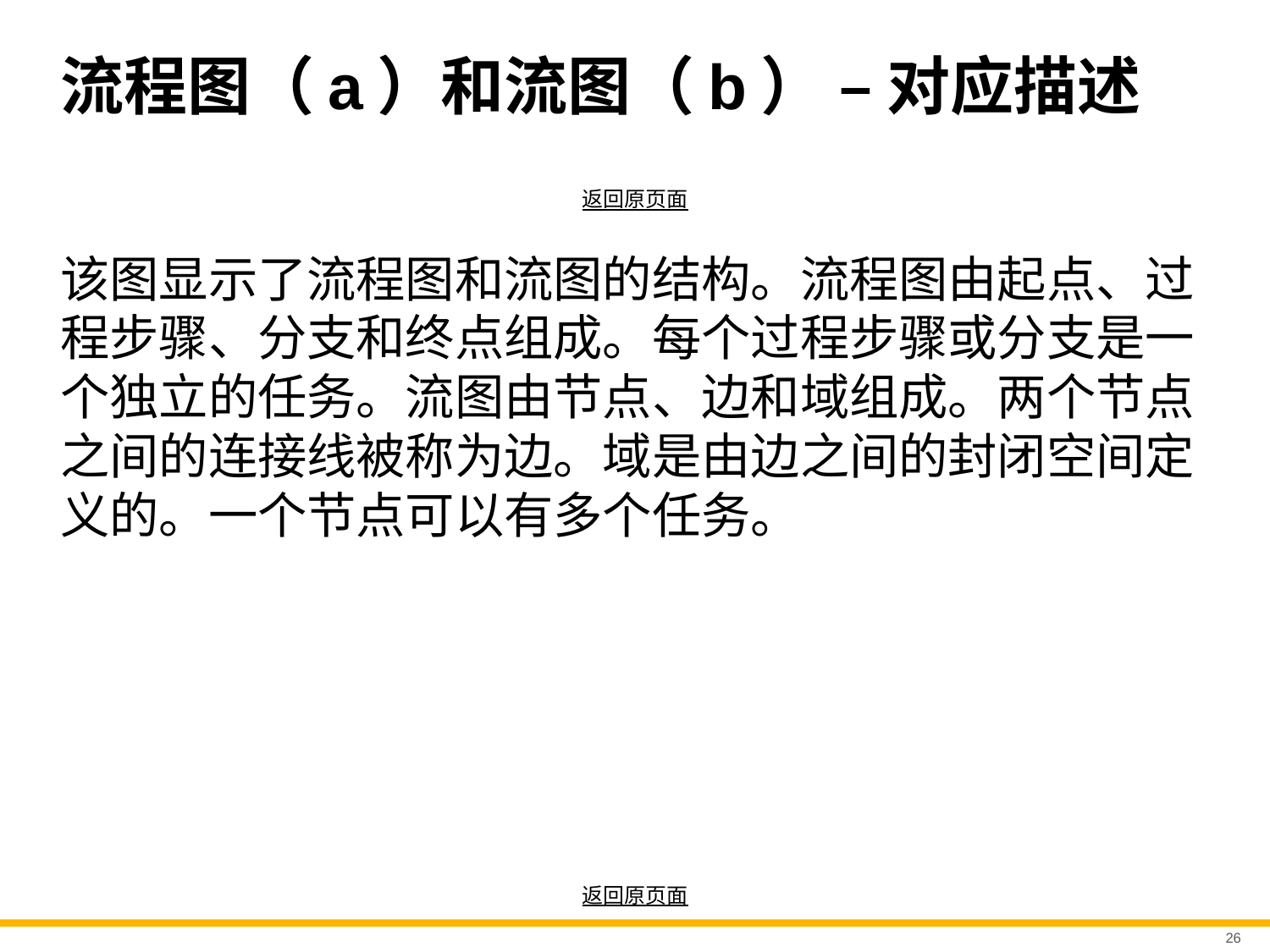

# 流程图（a）和流图（b） – 对应描述
返回原页面
该图显示了流程图和流图的结构。流程图由起点、过程步骤、分支和终点组成。每个过程步骤或分支是一个独立的任务。流图由节点、边和域组成。两个节点之间的连接线被称为边。域是由边之间的封闭空间定义的。一个节点可以有多个任务。

返回原页面
26